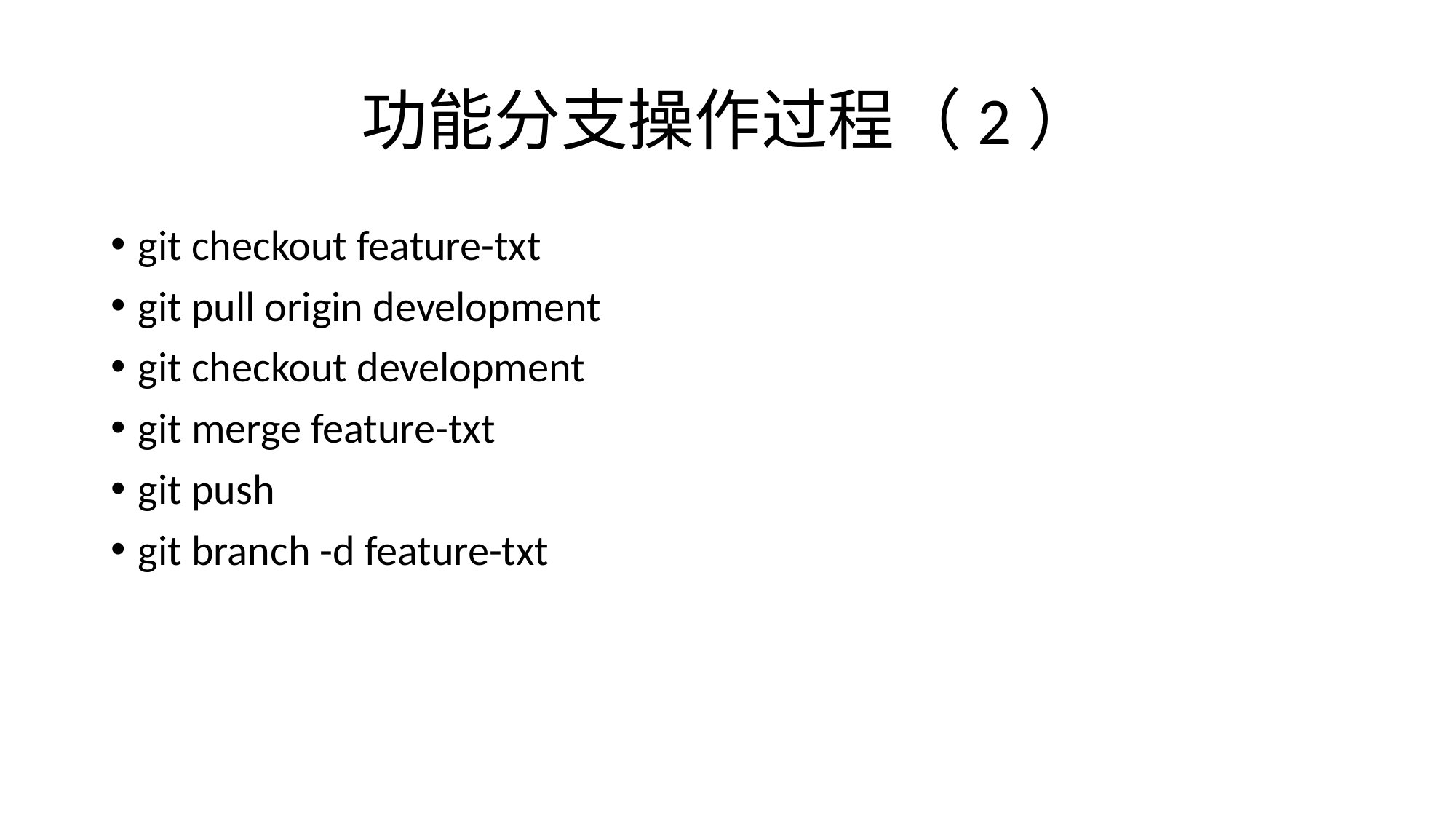

# 功能分支操作过程（2）
git checkout feature-txt
git pull origin development
git checkout development
git merge feature-txt
git push
git branch -d feature-txt